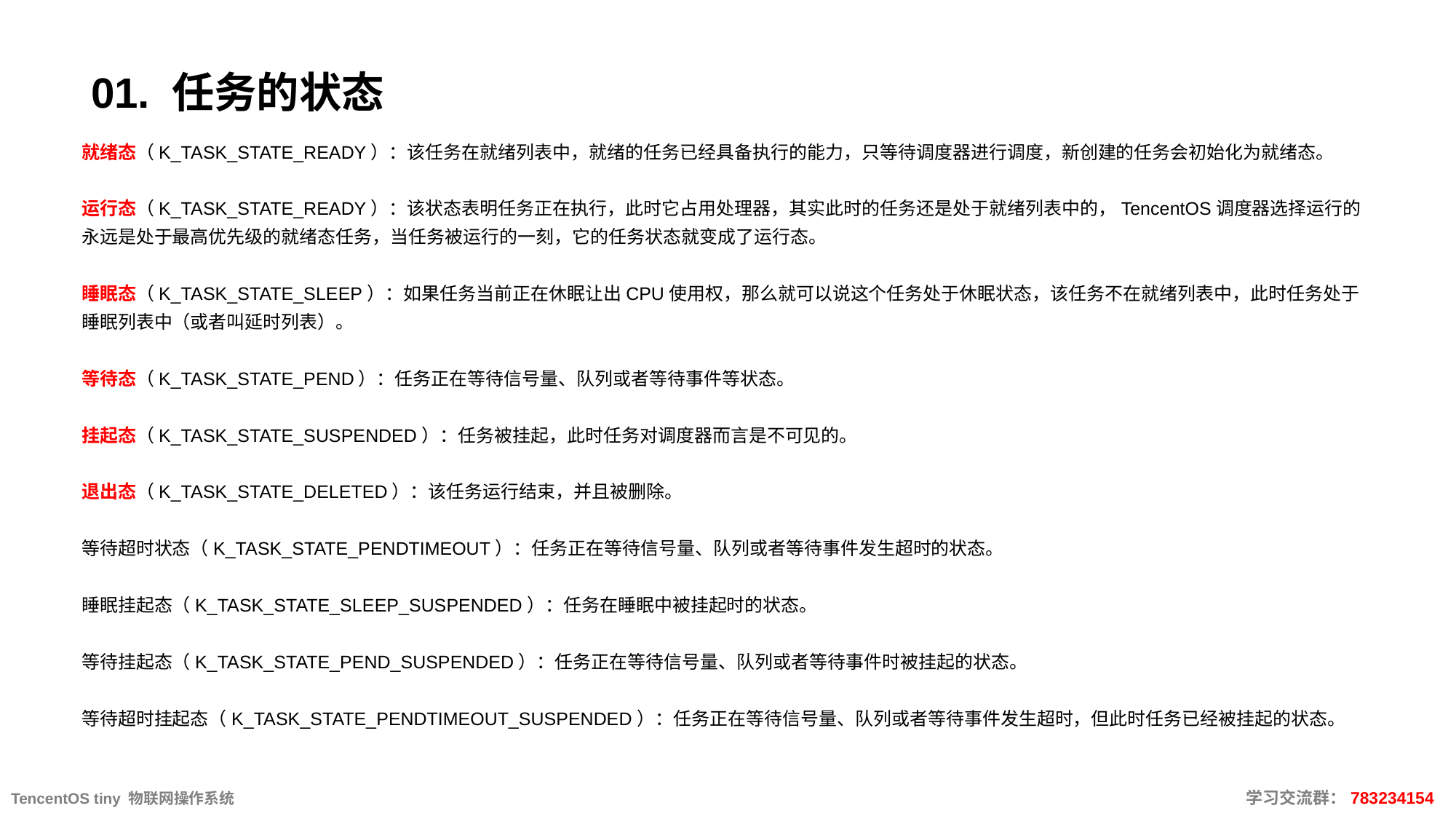

# 01. 任务的状态
就绪态（K_TASK_STATE_READY）：该任务在就绪列表中，就绪的任务已经具备执行的能力，只等待调度器进行调度，新创建的任务会初始化为就绪态。

运行态（K_TASK_STATE_READY）：该状态表明任务正在执行，此时它占用处理器，其实此时的任务还是处于就绪列表中的，TencentOS调度器选择运行的永远是处于最高优先级的就绪态任务，当任务被运行的一刻，它的任务状态就变成了运行态。

睡眠态（K_TASK_STATE_SLEEP）：如果任务当前正在休眠让出CPU使用权，那么就可以说这个任务处于休眠状态，该任务不在就绪列表中，此时任务处于睡眠列表中（或者叫延时列表）。

等待态（K_TASK_STATE_PEND）：任务正在等待信号量、队列或者等待事件等状态。

挂起态（K_TASK_STATE_SUSPENDED）：任务被挂起，此时任务对调度器而言是不可见的。

退出态（K_TASK_STATE_DELETED）：该任务运行结束，并且被删除。

等待超时状态（K_TASK_STATE_PENDTIMEOUT）：任务正在等待信号量、队列或者等待事件发生超时的状态。

睡眠挂起态（K_TASK_STATE_SLEEP_SUSPENDED）：任务在睡眠中被挂起时的状态。

等待挂起态（K_TASK_STATE_PEND_SUSPENDED）：任务正在等待信号量、队列或者等待事件时被挂起的状态。

等待超时挂起态（K_TASK_STATE_PENDTIMEOUT_SUSPENDED）：任务正在等待信号量、队列或者等待事件发生超时，但此时任务已经被挂起的状态。

TencentOS tiny 物联网操作系统									          学习交流群：783234154